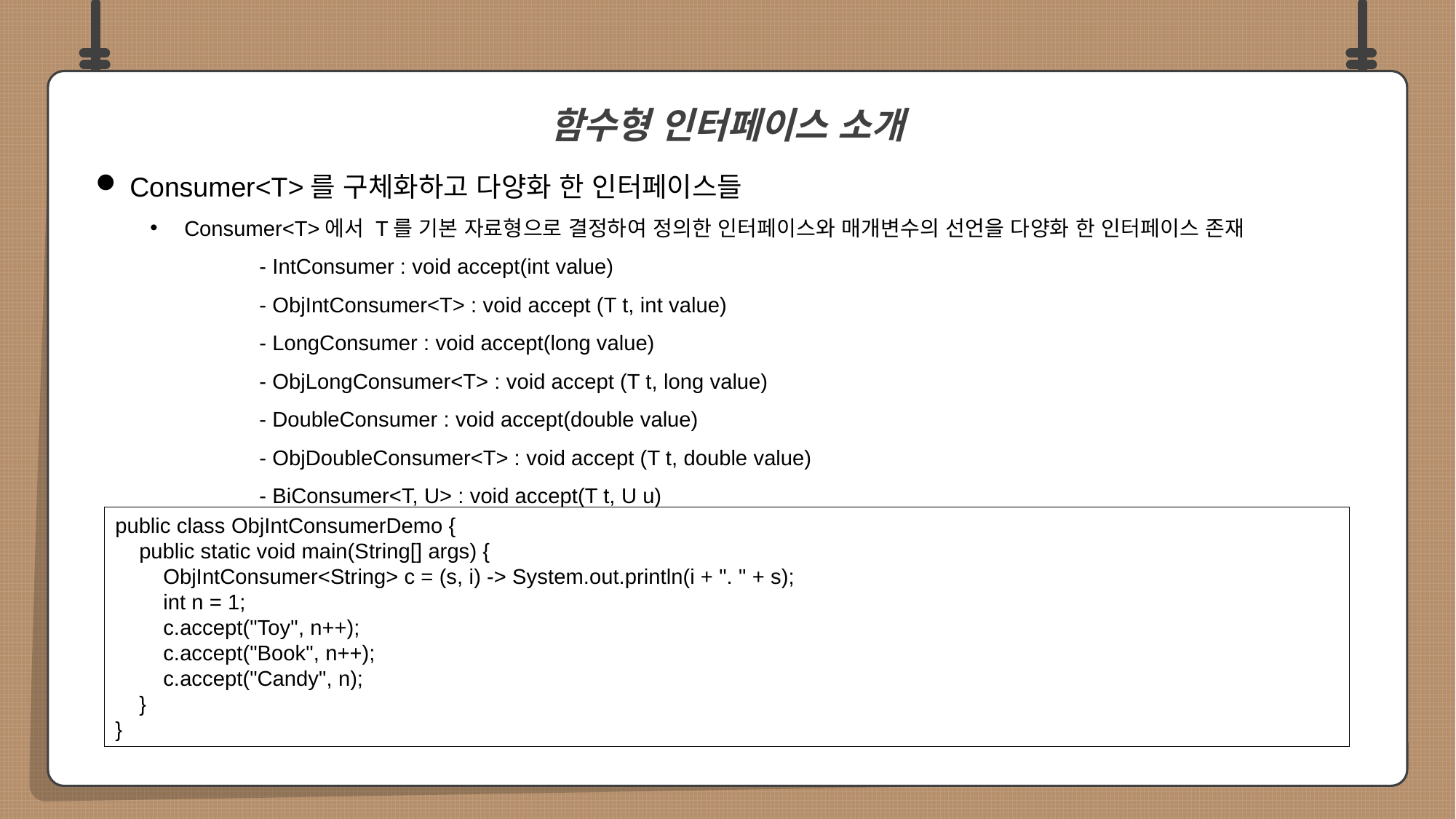

Consumer<T>를 구체화하고 다양화 한 인터페이스들
Consumer<T>에서 T를 기본 자료형으로 결정하여 정의한 인터페이스와 매개변수의 선언을 다양화 한 인터페이스 존재
	- IntConsumer : void accept(int value)
	- ObjIntConsumer<T> : void accept (T t, int value)
	- LongConsumer : void accept(long value)
	- ObjLongConsumer<T> : void accept (T t, long value)
	- DoubleConsumer : void accept(double value)
	- ObjDoubleConsumer<T> : void accept (T t, double value)
	- BiConsumer<T, U> : void accept(T t, U u)

함수형 인터페이스 소개

public class ObjIntConsumerDemo {
    public static void main(String[] args) {
        ObjIntConsumer<String> c = (s, i) -> System.out.println(i + ". " + s);
        int n = 1;
        c.accept("Toy", n++);
        c.accept("Book", n++);
        c.accept("Candy", n);
    }
}